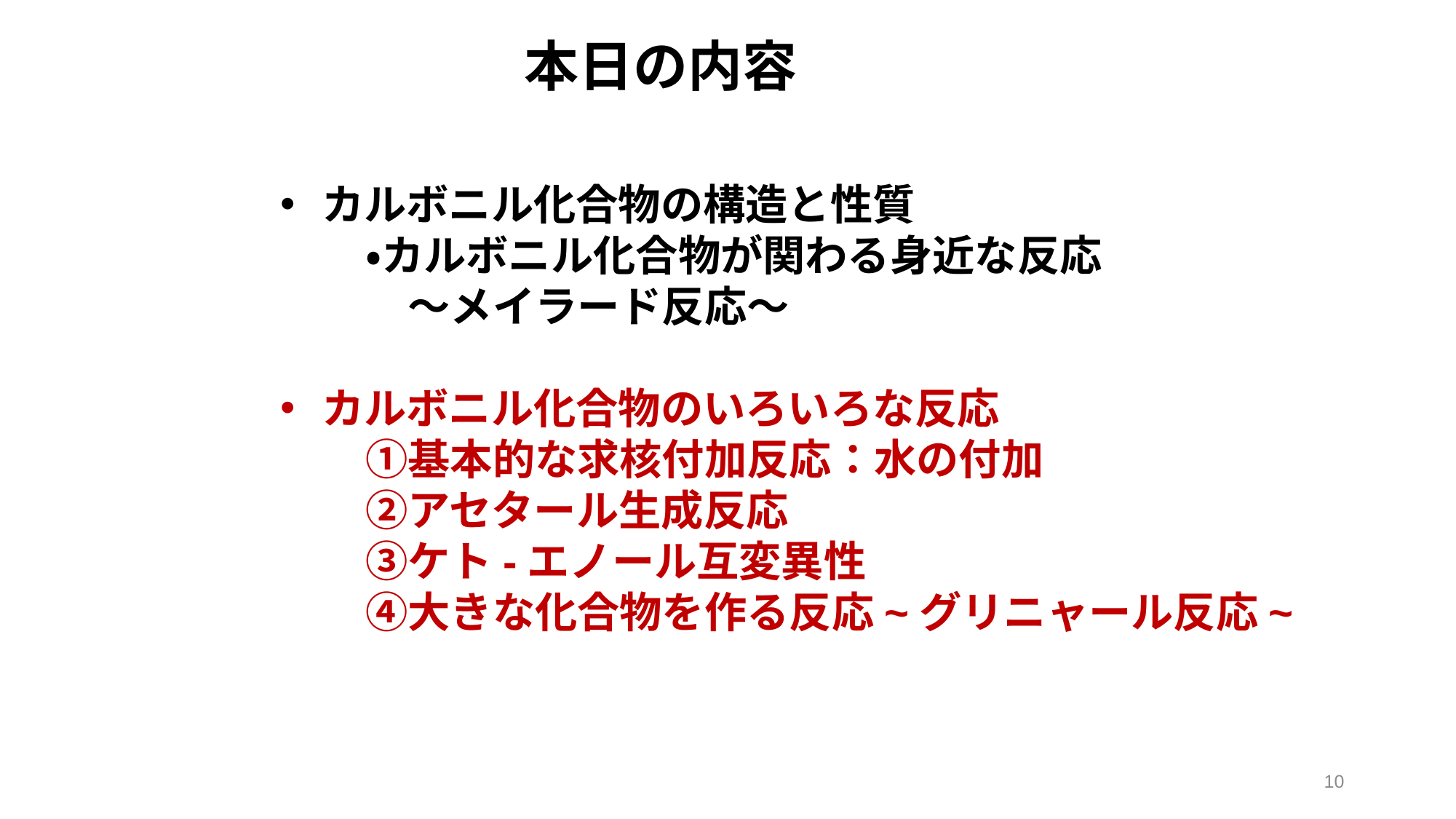

本日の内容
カルボニル化合物の構造と性質
　　・カルボニル化合物が関わる身近な反応
　　　～メイラード反応～

カルボニル化合物のいろいろな反応
　　①基本的な求核付加反応：水の付加
　　②アセタール生成反応
　　③ケト-エノール互変異性
　　④大きな化合物を作る反応~グリニャール反応~
10